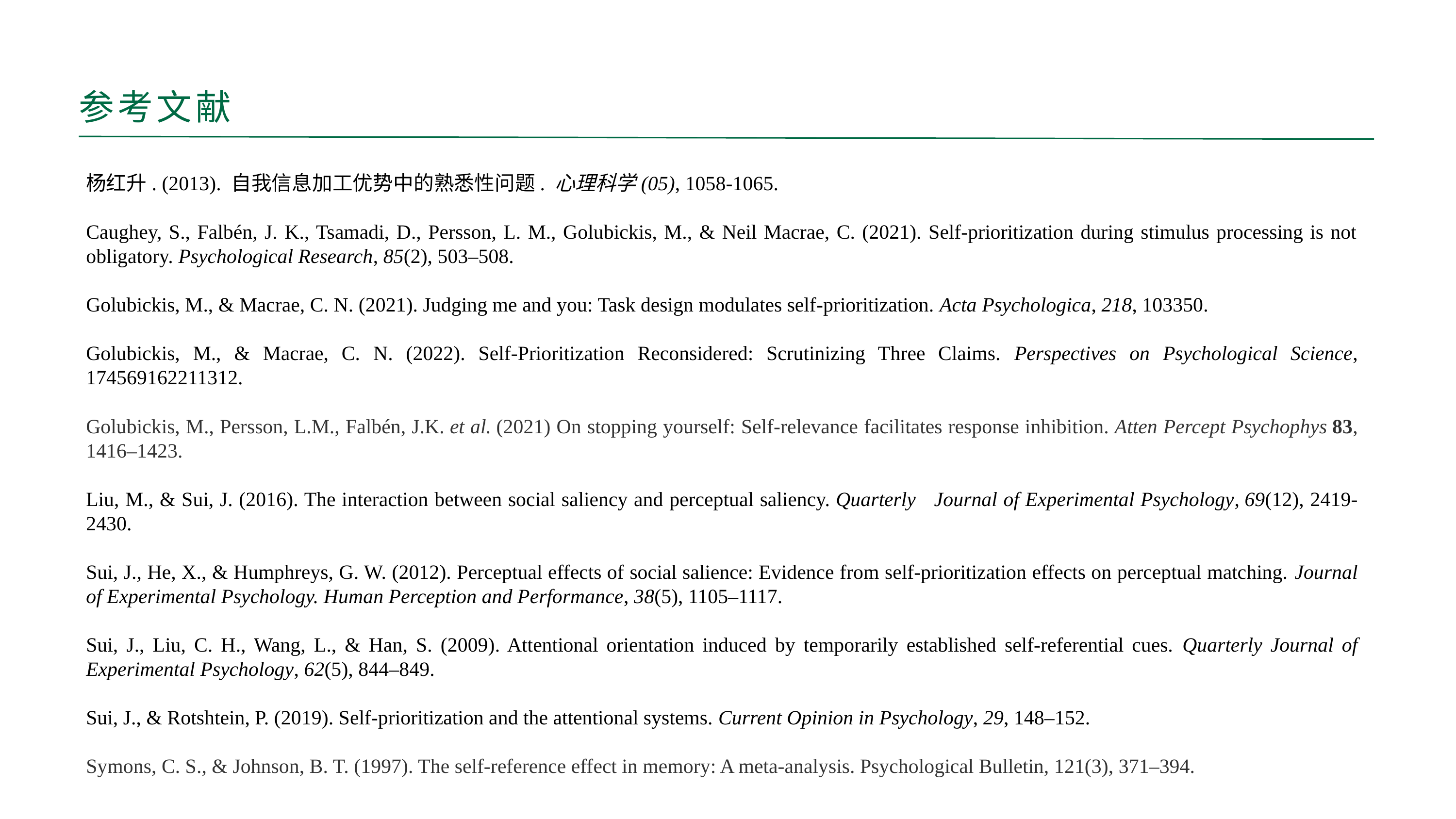

参考文献

杨红升. (2013). 自我信息加工优势中的熟悉性问题. 心理科学(05), 1058-1065.

Caughey, S., Falbén, J. K., Tsamadi, D., Persson, L. M., Golubickis, M., & Neil Macrae, C. (2021). Self-prioritization during stimulus processing is not obligatory. Psychological Research, 85(2), 503–508.

Golubickis, M., & Macrae, C. N. (2021). Judging me and you: Task design modulates self-prioritization. Acta Psychologica, 218, 103350.

Golubickis, M., & Macrae, C. N. (2022). Self-Prioritization Reconsidered: Scrutinizing Three Claims. Perspectives on Psychological Science, 174569162211312.

Golubickis, M., Persson, L.M., Falbén, J.K. et al. (2021) On stopping yourself: Self-relevance facilitates response inhibition. Atten Percept Psychophys 83, 1416–1423.

Liu, M., & Sui, J. (2016). The interaction between social saliency and perceptual saliency. Quarterly   Journal of Experimental Psychology, 69(12), 2419-2430.

Sui, J., He, X., & Humphreys, G. W. (2012). Perceptual effects of social salience: Evidence from self-prioritization effects on perceptual matching. Journal of Experimental Psychology. Human Perception and Performance, 38(5), 1105–1117.

Sui, J., Liu, C. H., Wang, L., & Han, S. (2009). Attentional orientation induced by temporarily established self-referential cues. Quarterly Journal of Experimental Psychology, 62(5), 844–849.

Sui, J., & Rotshtein, P. (2019). Self-prioritization and the attentional systems. Current Opinion in Psychology, 29, 148–152.

Symons, C. S., & Johnson, B. T. (1997). The self-reference effect in memory: A meta-analysis. Psychological Bulletin, 121(3), 371–394.